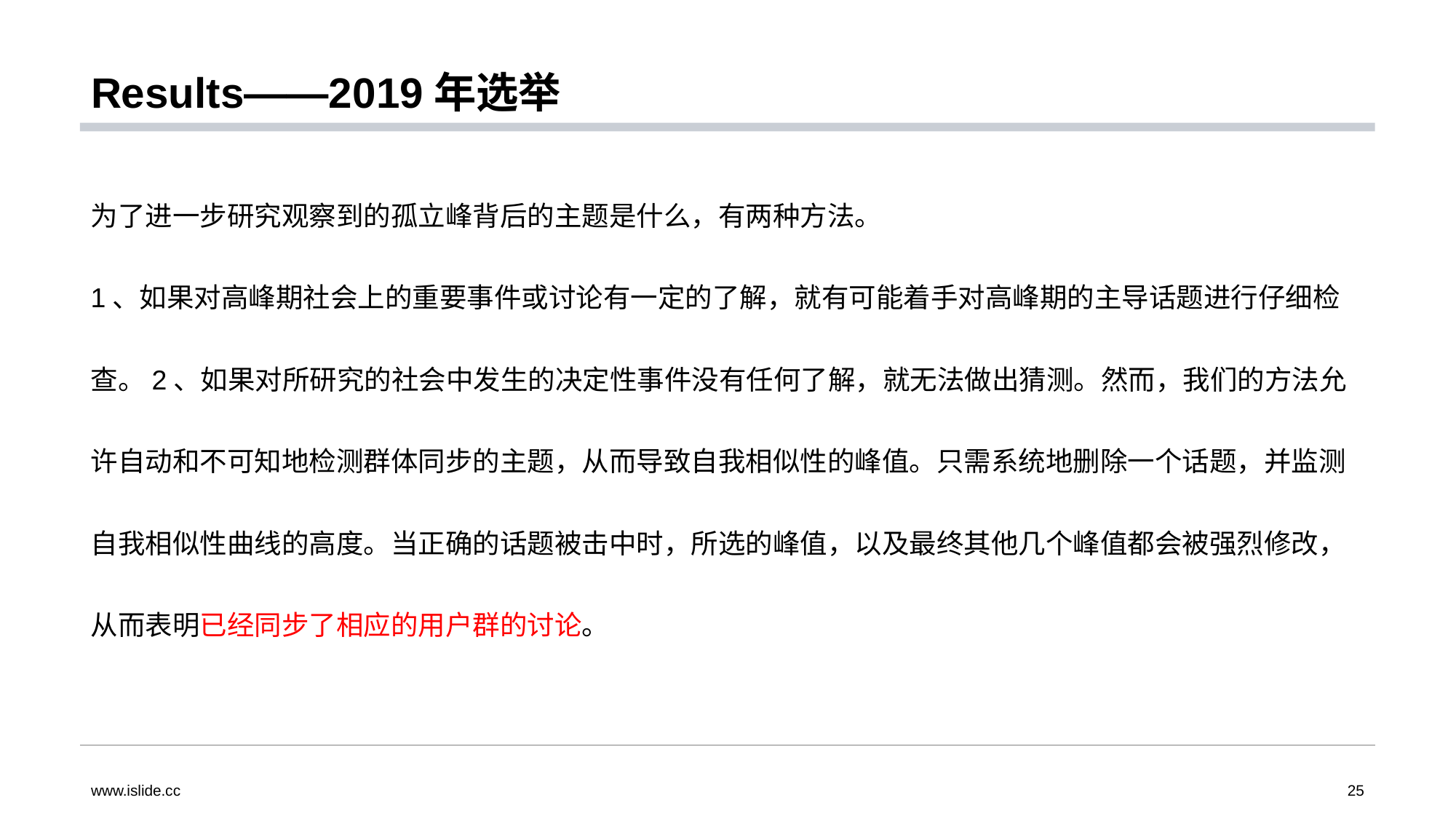

# Results——2019年选举
为了进一步研究观察到的孤立峰背后的主题是什么，有两种方法。
1、如果对高峰期社会上的重要事件或讨论有一定的了解，就有可能着手对高峰期的主导话题进行仔细检查。2、如果对所研究的社会中发生的决定性事件没有任何了解，就无法做出猜测。然而，我们的方法允许自动和不可知地检测群体同步的主题，从而导致自我相似性的峰值。只需系统地删除一个话题，并监测自我相似性曲线的高度。当正确的话题被击中时，所选的峰值，以及最终其他几个峰值都会被强烈修改，从而表明已经同步了相应的用户群的讨论。
www.islide.cc
25